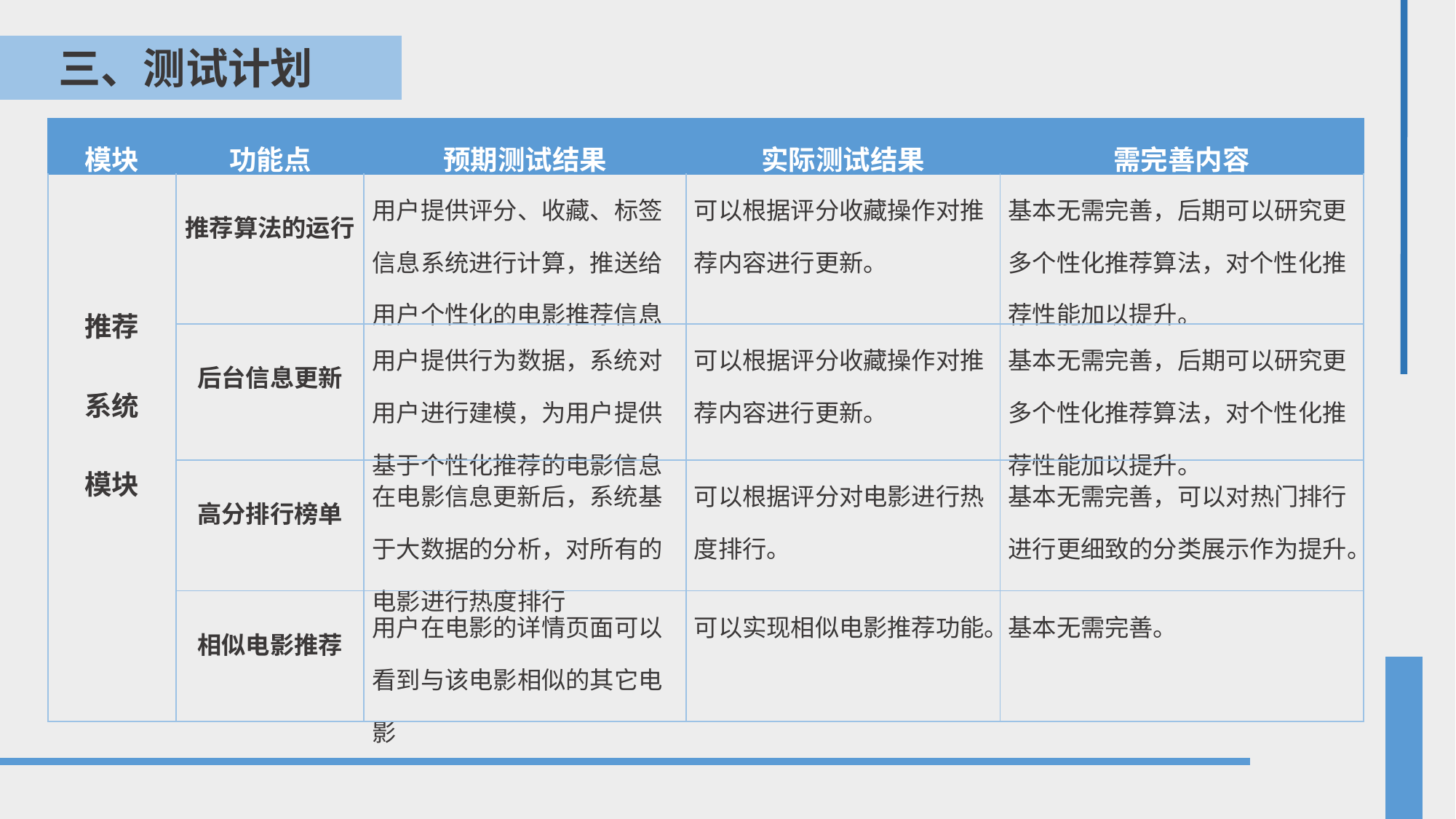

三、测试计划
| 模块 | 功能点 | 预期测试结果 | 实际测试结果 | 需完善内容 |
| --- | --- | --- | --- | --- |
| 推荐 系统 模块 | 推荐算法的运行 | 用户提供评分、收藏、标签信息系统进行计算，推送给用户个性化的电影推荐信息 | 可以根据评分收藏操作对推荐内容进行更新。 | 基本无需完善，后期可以研究更多个性化推荐算法，对个性化推荐性能加以提升。 |
|  | 后台信息更新 | 用户提供行为数据，系统对用户进行建模，为用户提供基于个性化推荐的电影信息 | 可以根据评分收藏操作对推荐内容进行更新。 | 基本无需完善，后期可以研究更多个性化推荐算法，对个性化推荐性能加以提升。 |
|  | 高分排行榜单 | 在电影信息更新后，系统基于大数据的分析，对所有的电影进行热度排行 | 可以根据评分对电影进行热度排行。 | 基本无需完善，可以对热门排行进行更细致的分类展示作为提升。 |
|  | 相似电影推荐 | 用户在电影的详情页面可以看到与该电影相似的其它电影 | 可以实现相似电影推荐功能。 | 基本无需完善。 |